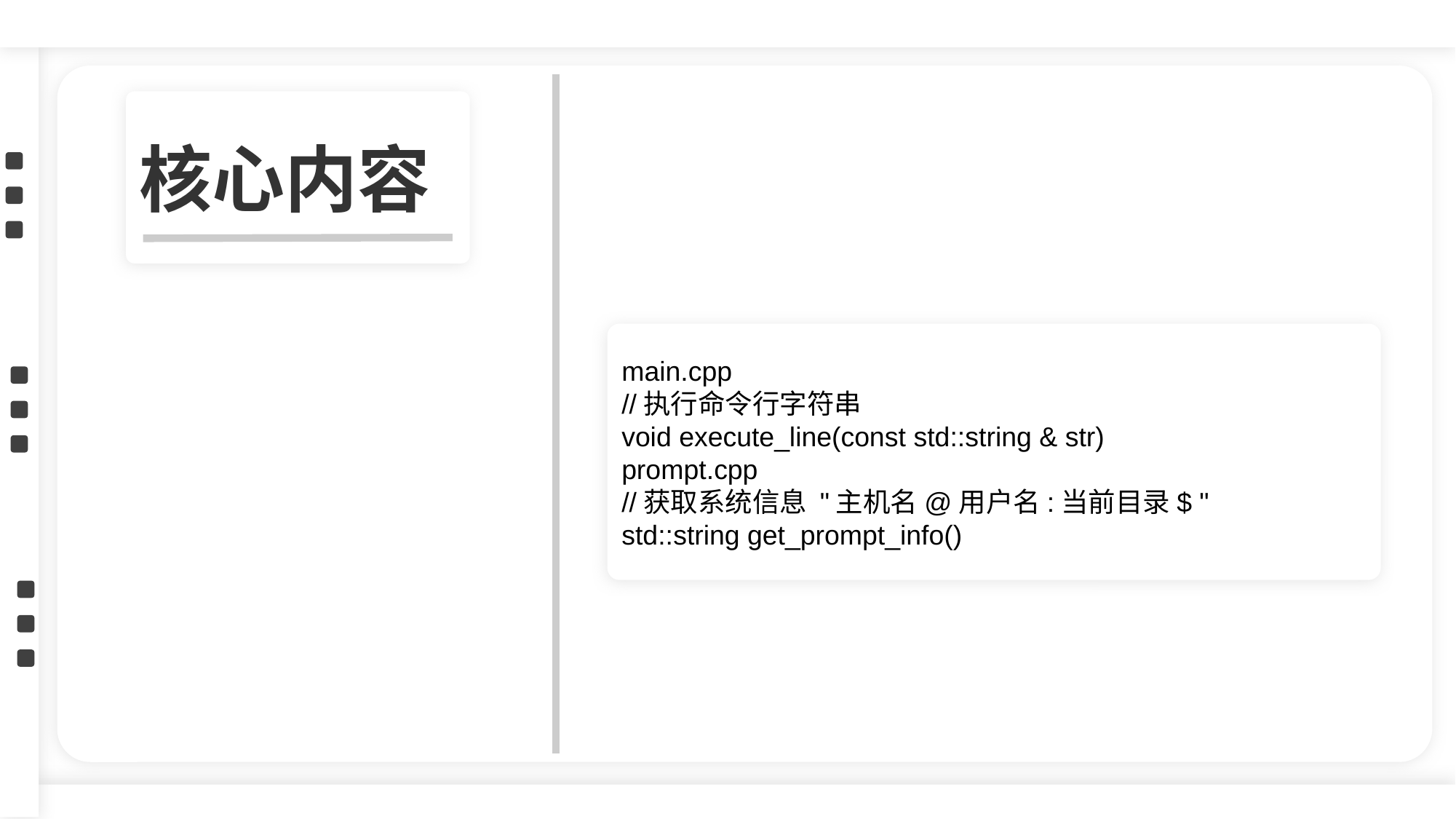

51
核心内容

main.cpp
//执行命令行字符串
void execute_line(const std::string & str)
prompt.cpp
//获取系统信息 "主机名@用户名:当前目录$ "
std::string get_prompt_info()